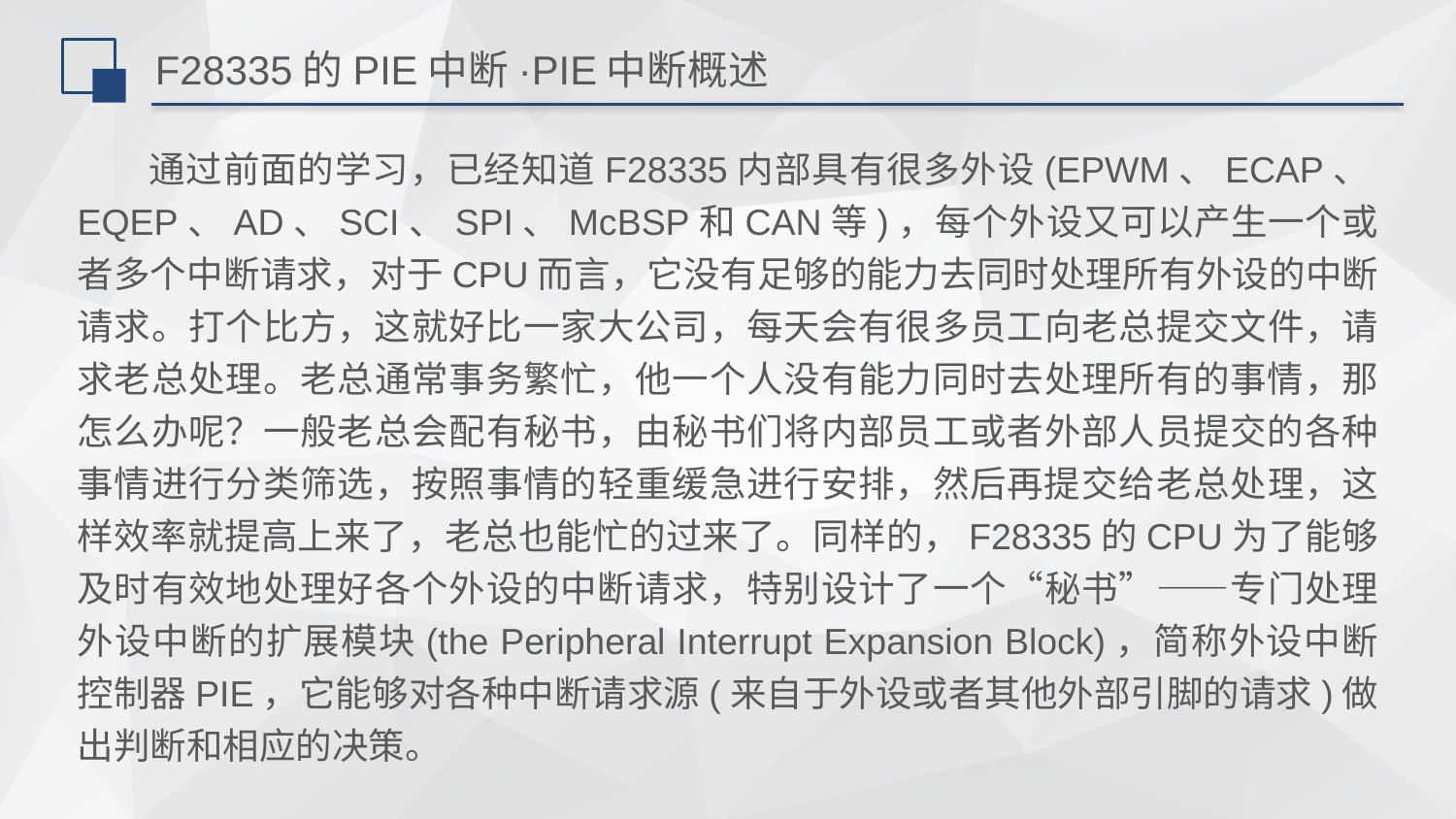

# F28335的PIE中断·PIE中断概述
通过前面的学习，已经知道F28335内部具有很多外设(EPWM、ECAP、EQEP、AD、SCI、SPI、McBSP和CAN等)，每个外设又可以产生一个或者多个中断请求，对于CPU而言，它没有足够的能力去同时处理所有外设的中断请求。打个比方，这就好比一家大公司，每天会有很多员工向老总提交文件，请求老总处理。老总通常事务繁忙，他一个人没有能力同时去处理所有的事情，那怎么办呢？一般老总会配有秘书，由秘书们将内部员工或者外部人员提交的各种事情进行分类筛选，按照事情的轻重缓急进行安排，然后再提交给老总处理，这样效率就提高上来了，老总也能忙的过来了。同样的，F28335的CPU为了能够及时有效地处理好各个外设的中断请求，特别设计了一个“秘书”——专门处理外设中断的扩展模块(the Peripheral Interrupt Expansion Block)，简称外设中断控制器PIE，它能够对各种中断请求源(来自于外设或者其他外部引脚的请求)做出判断和相应的决策。